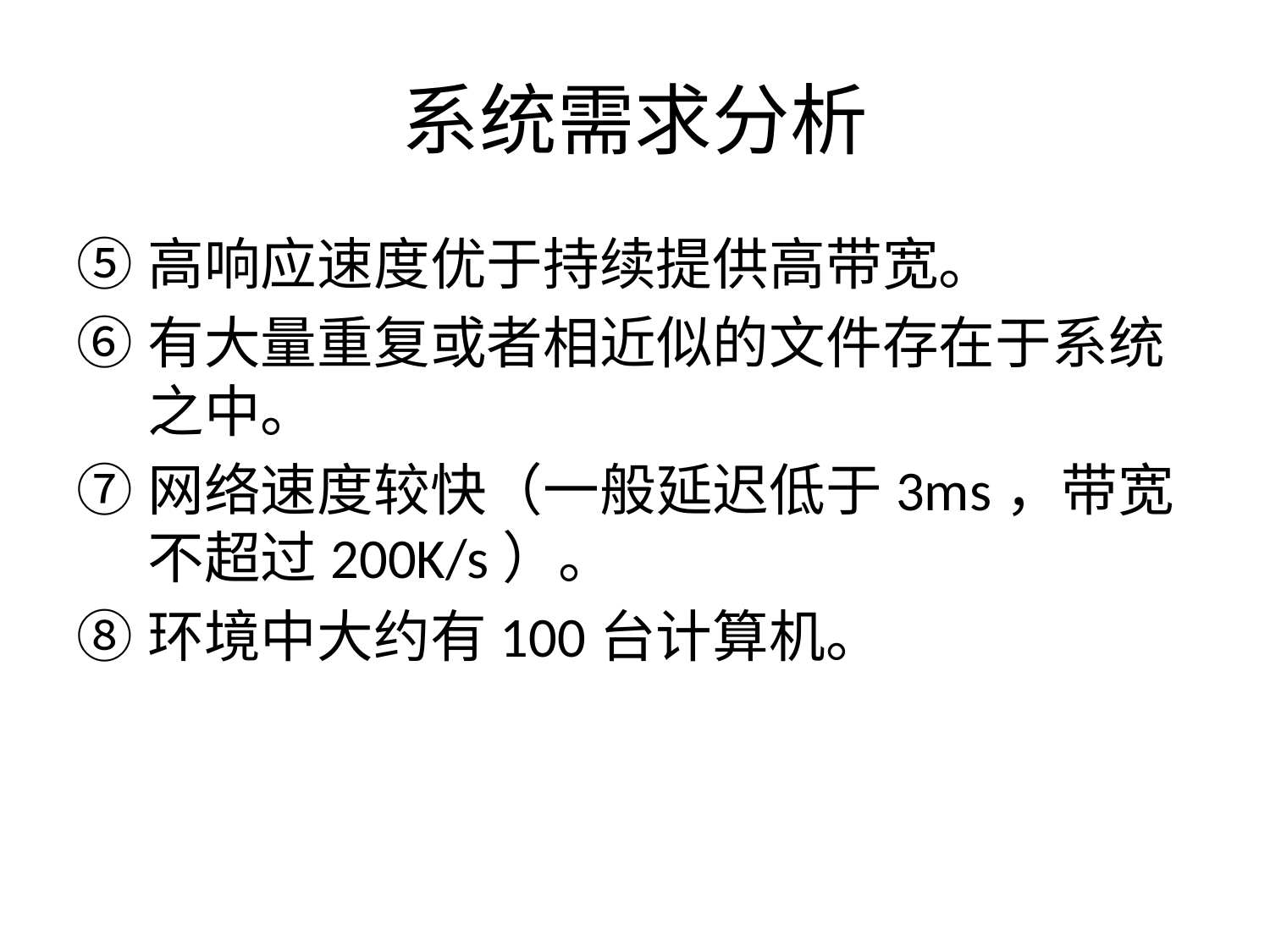

# 系统需求分析
高响应速度优于持续提供高带宽。
有大量重复或者相近似的文件存在于系统之中。
网络速度较快（一般延迟低于3ms，带宽不超过200K/s）。
环境中大约有100台计算机。